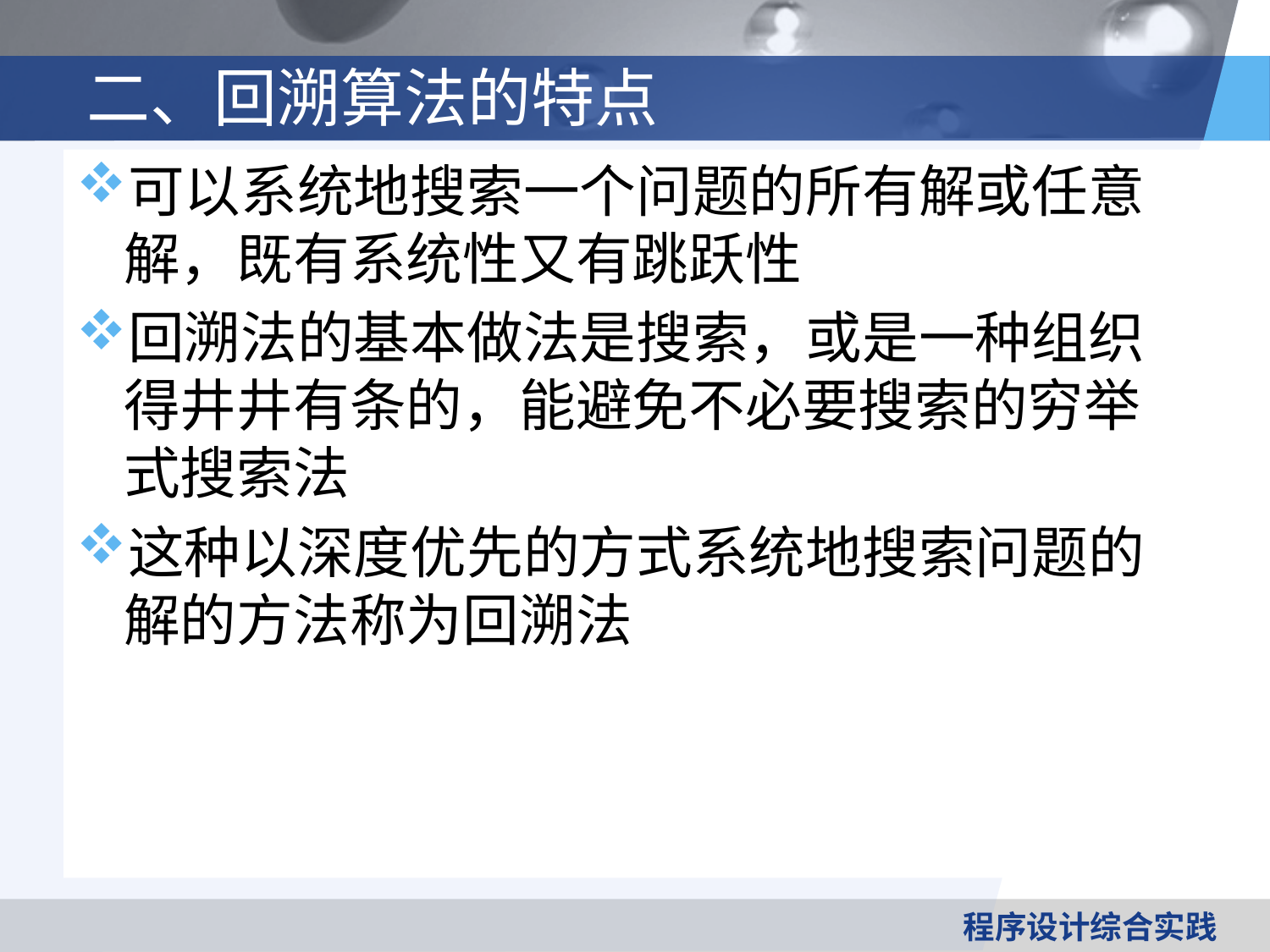

# 二、回溯算法的特点
可以系统地搜索一个问题的所有解或任意解，既有系统性又有跳跃性
回溯法的基本做法是搜索，或是一种组织得井井有条的，能避免不必要搜索的穷举式搜索法
这种以深度优先的方式系统地搜索问题的解的方法称为回溯法